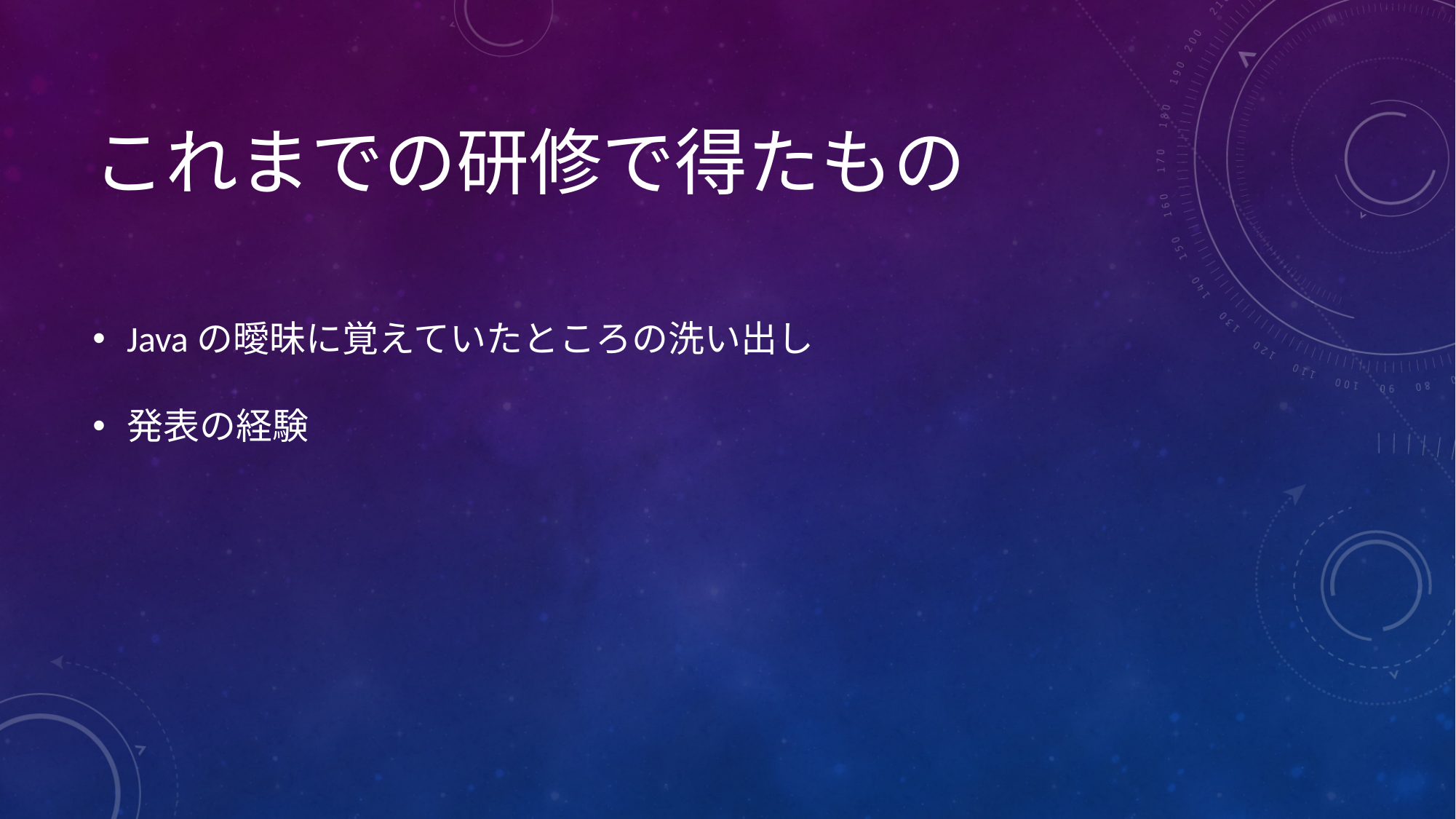

# これまでの研修で得たもの
Javaの曖昧に覚えていたところの洗い出し

発表の経験